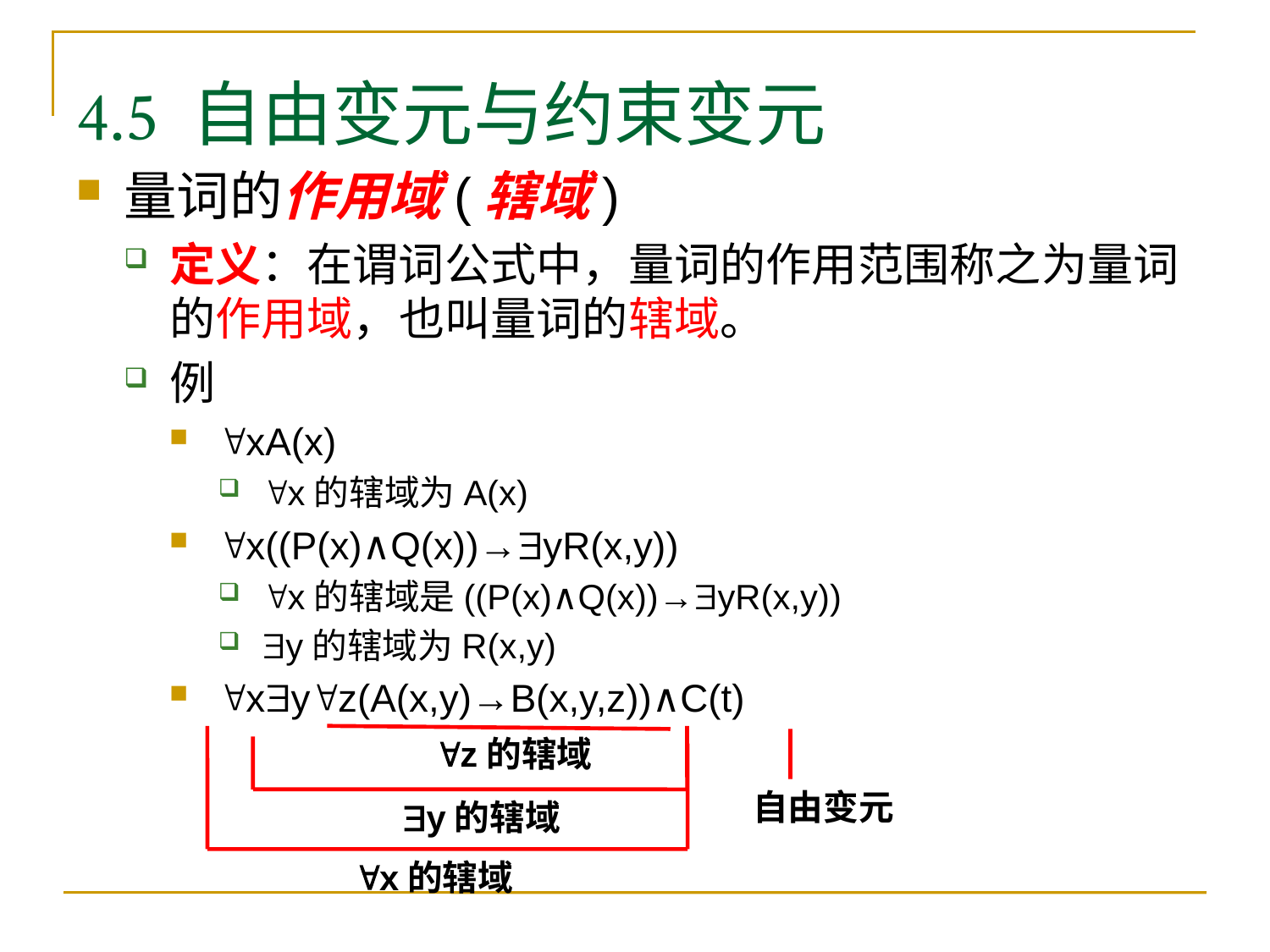

# 4.5 自由变元与约束变元
量词的作用域(辖域)
定义：在谓词公式中，量词的作用范围称之为量词的作用域，也叫量词的辖域。
例
∀xA(x)
∀x的辖域为A(x)
∀x((P(x)∧Q(x))→∃yR(x,y))
∀x的辖域是((P(x)∧Q(x))→∃yR(x,y))
∃y的辖域为R(x,y)
∀x∃y∀z(A(x,y)→B(x,y,z))∧C(t)

∀z的辖域

自由变元
∃y的辖域
∀x的辖域